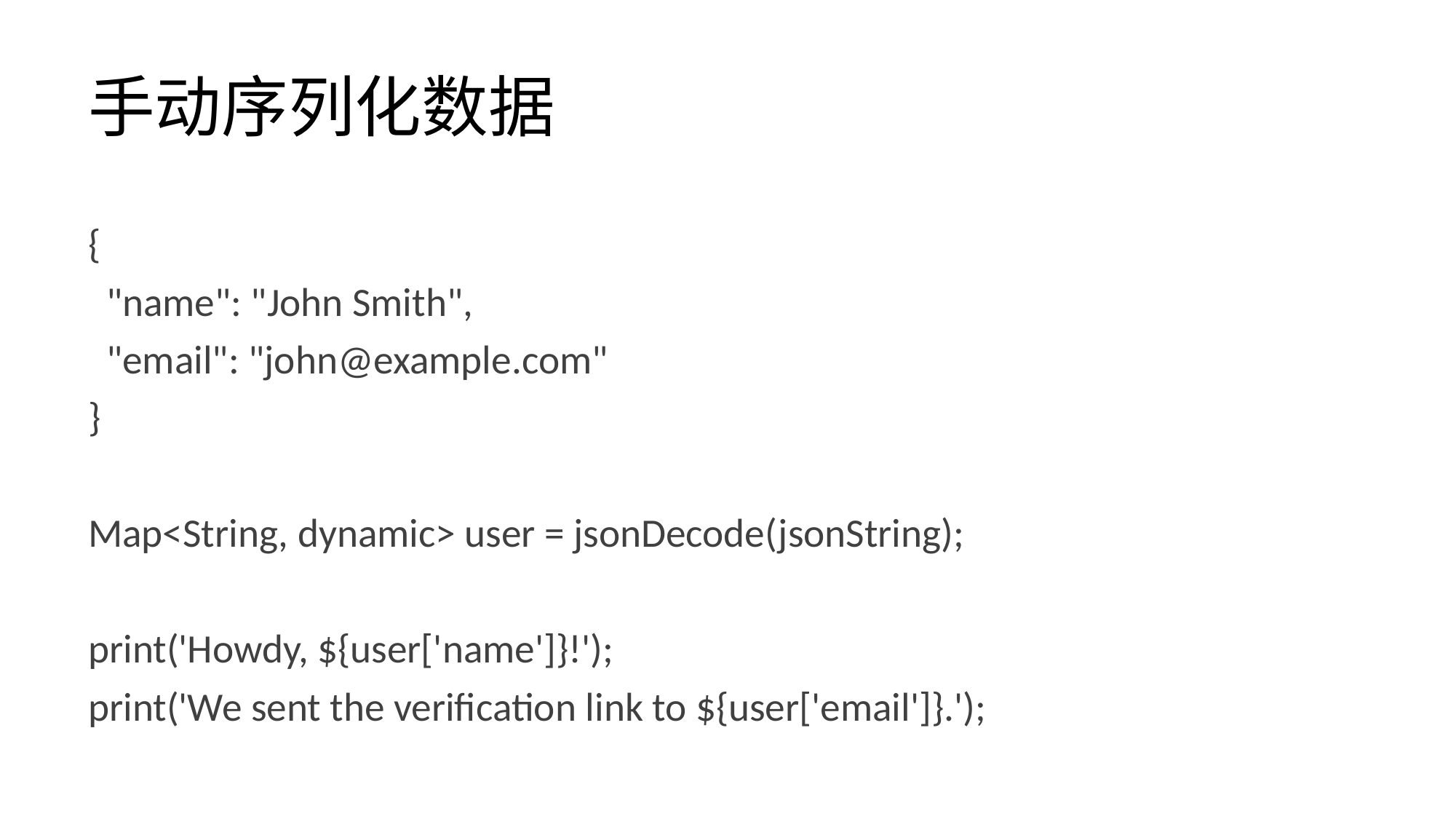

# 手动序列化数据
{
  "name": "John Smith",
  "email": "john@example.com"
}

Map<String, dynamic> user = jsonDecode(jsonString);

print('Howdy, ${user['name']}!');
print('We sent the verification link to ${user['email']}.');